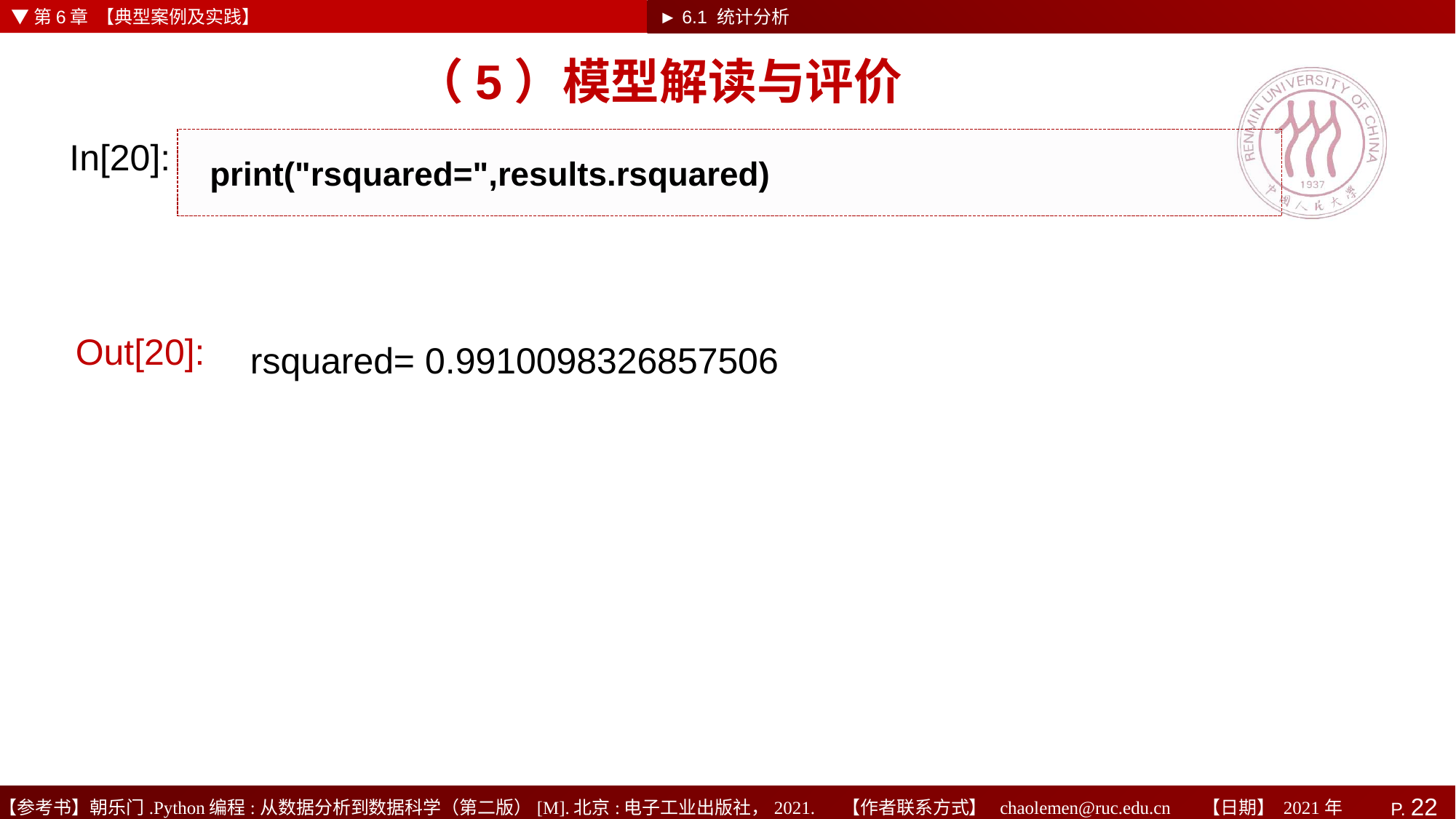

▼第6章  【典型案例及实践】
► 6.1 统计分析
# （5）模型解读与评价
In[20]:
print("rsquared=",results.rsquared)
Out[20]:
rsquared= 0.9910098326857506